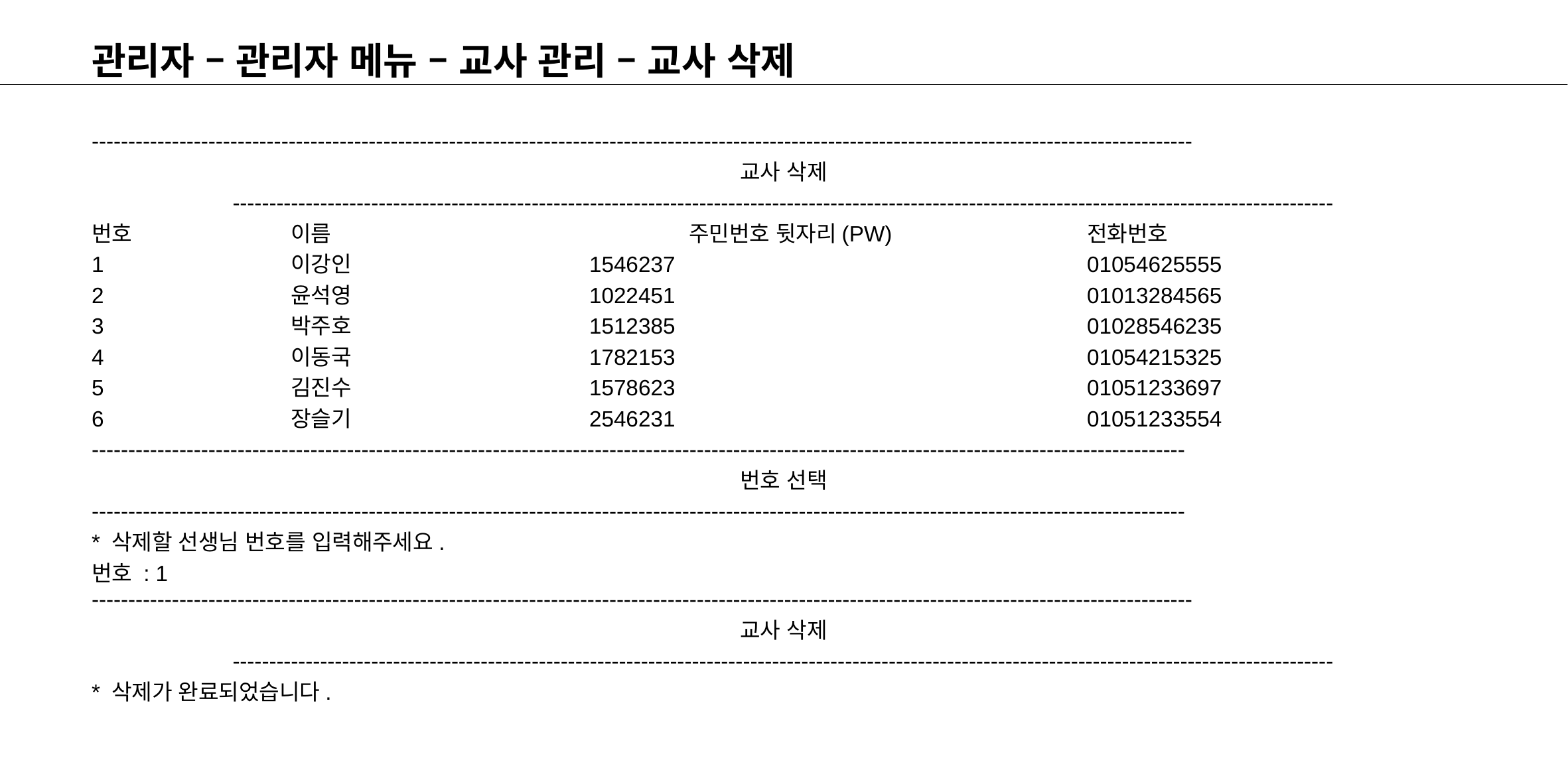

# 관리자 – 관리자 메뉴 – 교사 관리 – 교사 삭제
-------------------------------------------------------------------------------------------------------------------------------------------------------
교사 삭제
-------------------------------------------------------------------------------------------------------------------------------------------------------
번호		이름				주민번호 뒷자리(PW)		전화번호
1		이강인			1546237					01054625555
2		윤석영			1022451					01013284565
3		박주호			1512385					01028546235
4		이동국			1782153					01054215325
5		김진수			1578623					01051233697
6		장슬기			2546231					01051233554
------------------------------------------------------------------------------------------------------------------------------------------------------
번호 선택
------------------------------------------------------------------------------------------------------------------------------------------------------
* 삭제할 선생님 번호를 입력해주세요.
번호 : 1
-------------------------------------------------------------------------------------------------------------------------------------------------------
교사 삭제
-------------------------------------------------------------------------------------------------------------------------------------------------------
* 삭제가 완료되었습니다.